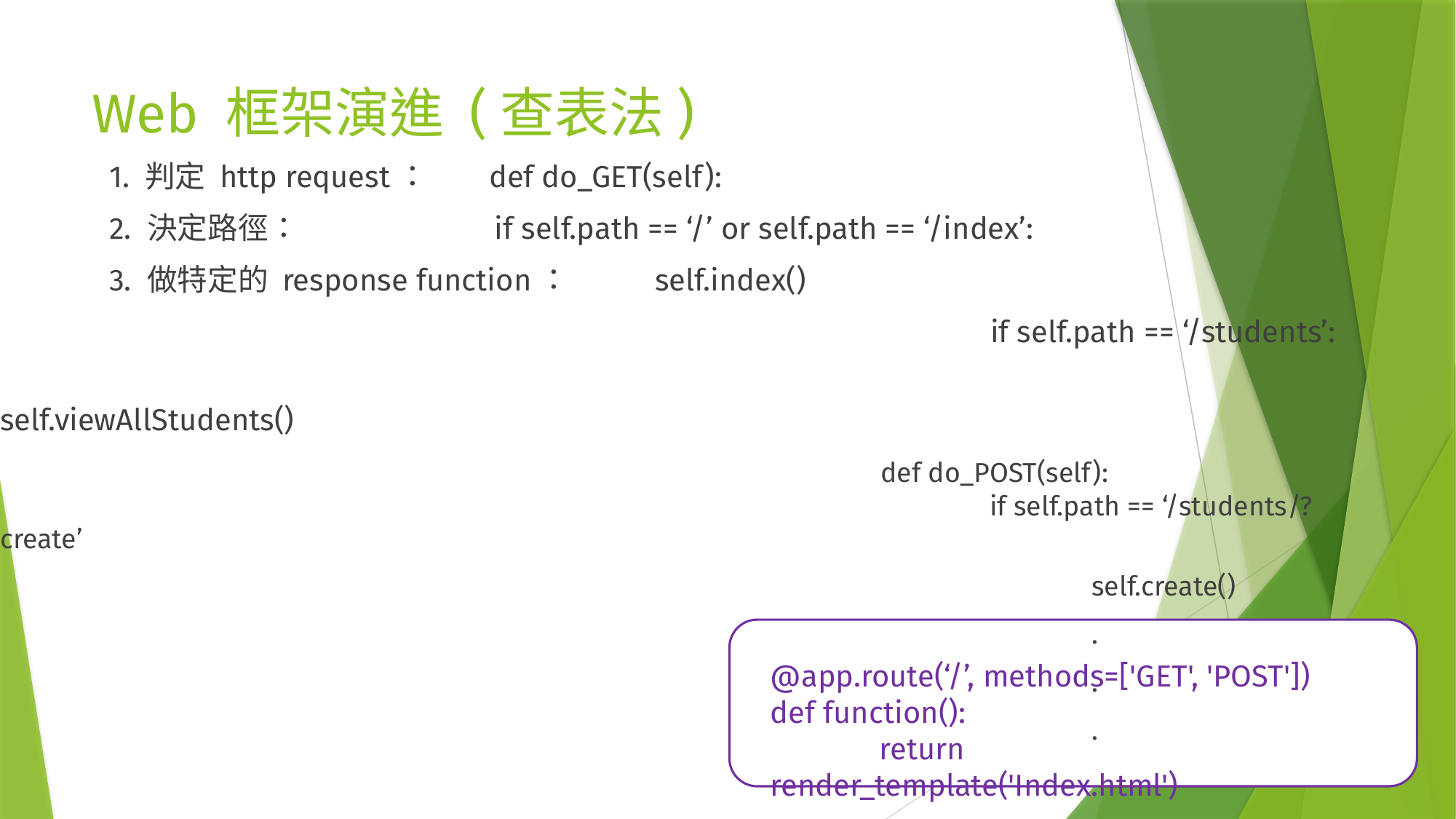

# Web 框架演進 (查表法)
	1. 判定 http request：        def do_GET(self):
	2. 決定路徑：                            if self.path == ‘/’ or self.path == ‘/index’:
	3. 做特定的 response function： 	self.index()
									 if self.path == ‘/students’:
										self.viewAllStudents()
								 def do_POST(self):
									 if self.path == ‘/students/?create’
									 	self.create()
										.
										.
										.

@app.route(‘/’, methods=['GET', 'POST'])
def function():
	return render_template('Index.html')